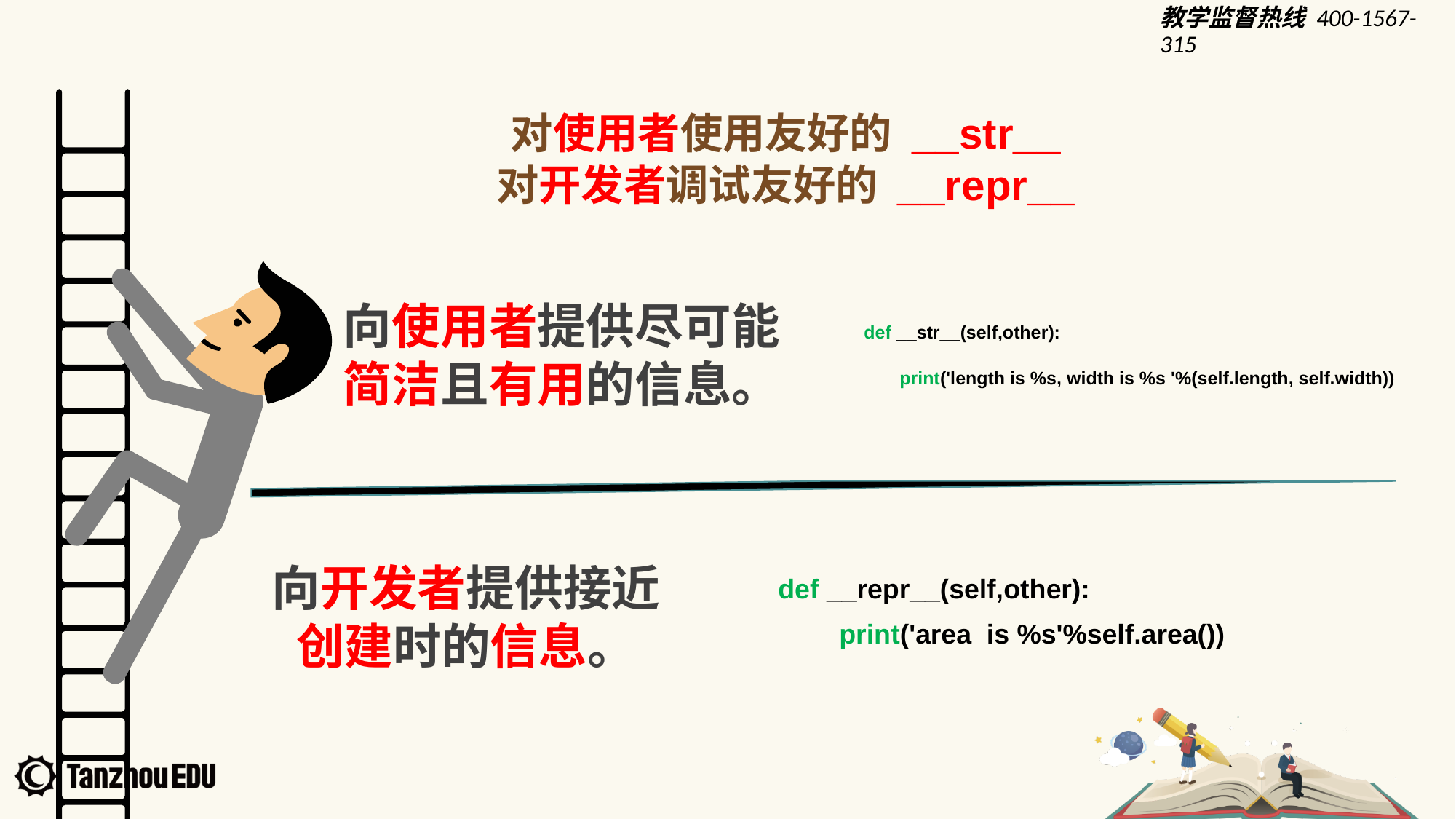

对使用者使用友好的 __str__
对开发者调试友好的 __repr__
向使用者提供尽可能
简洁且有用的信息。
 def __str__(self,other):

        print('length is %s, width is %s '%(self.length, self.width))

向开发者提供接近
创建时的信息。
def __repr__(self,other):

        print('area  is %s'%self.area())